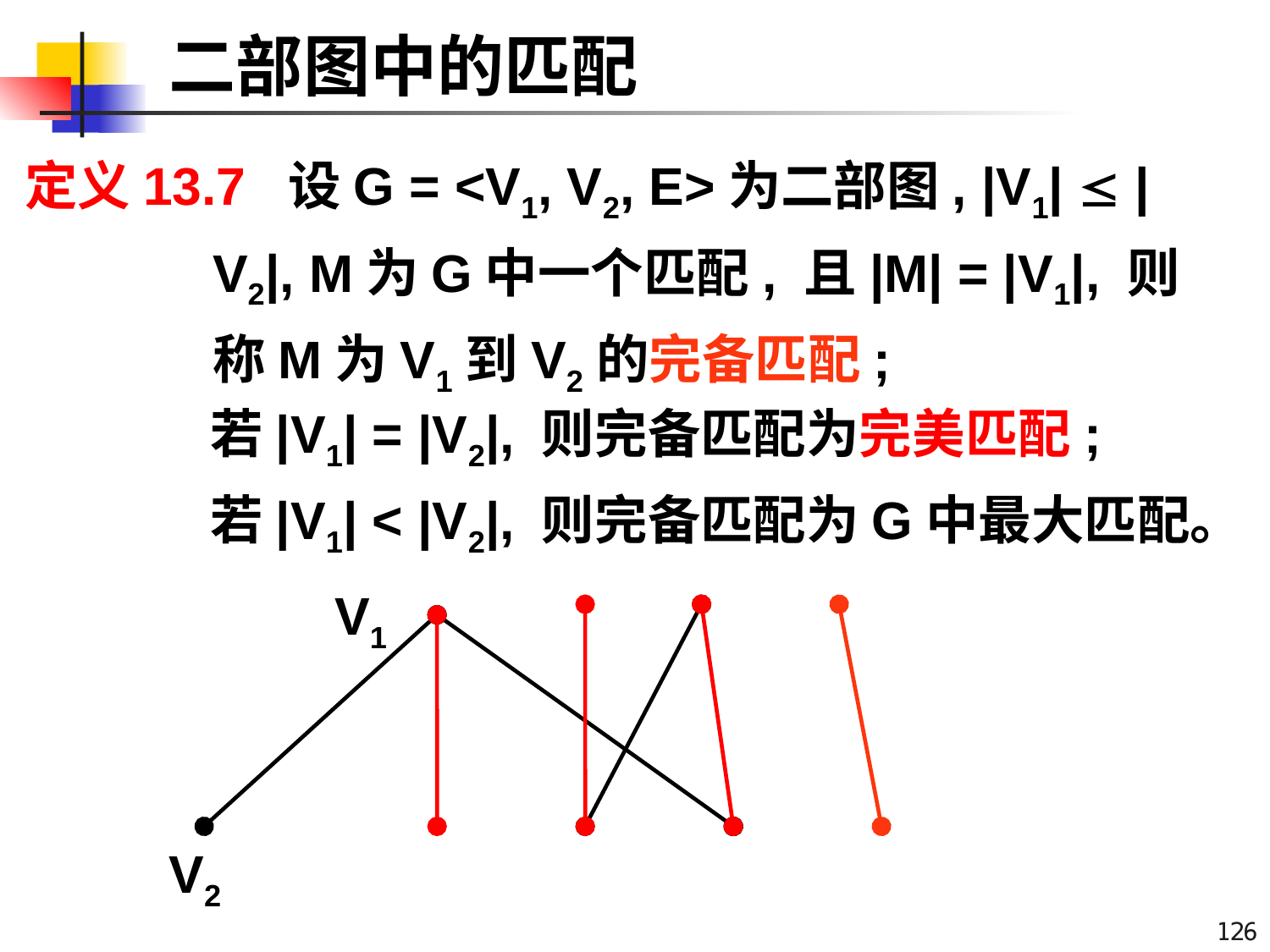

# 二部图中的匹配
定义13.7  设G = <V1, V2, E>为二部图, |V1| ≤ |V2|, M为G中一个匹配, 且|M| = |V1|, 则称M为V1到V2的完备匹配;
若|V1| = |V2|, 则完备匹配为完美匹配;
若|V1| < |V2|, 则完备匹配为G中最大匹配。
V1

V2
126